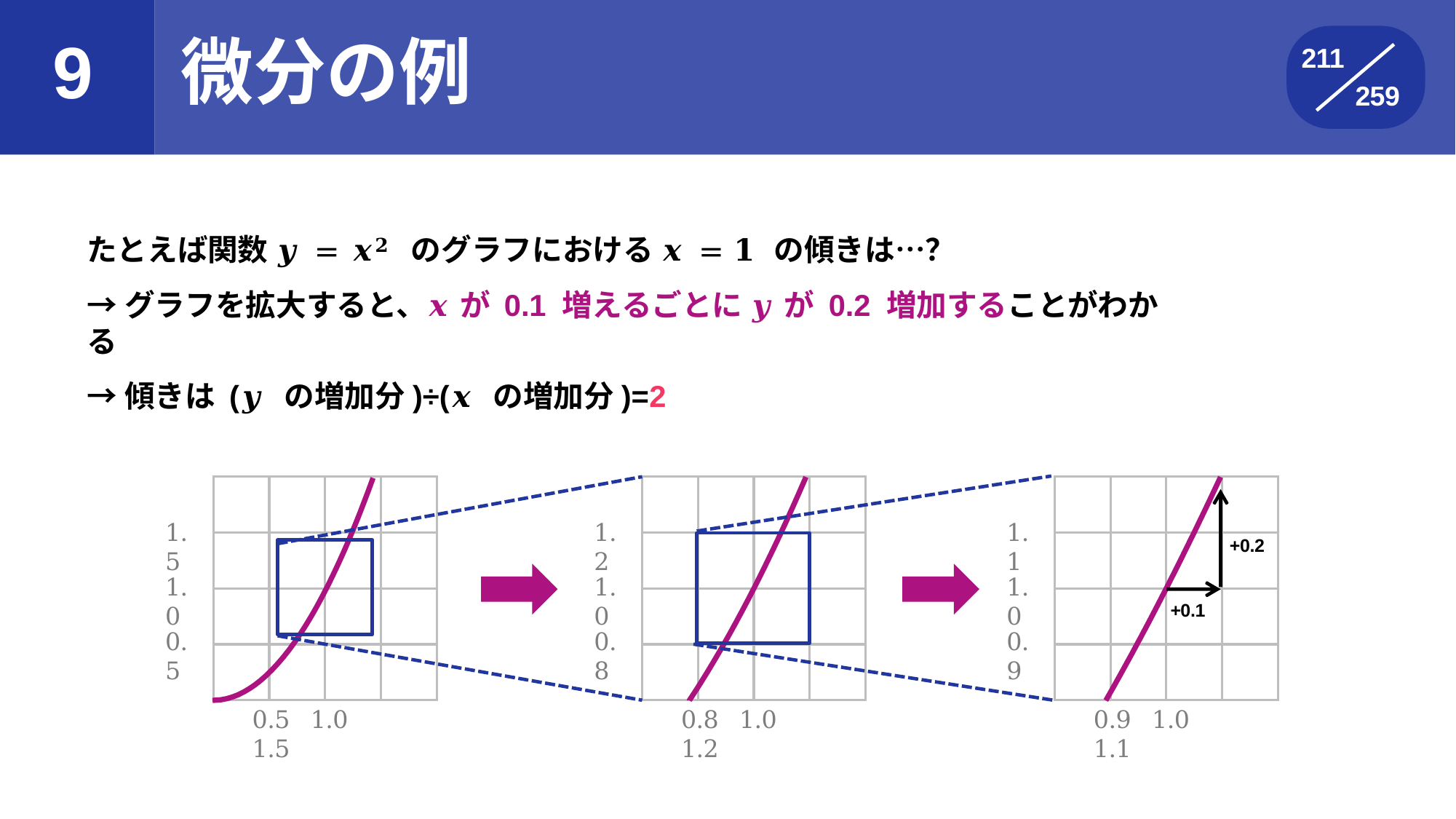

# 9	微分の例
211
259
たとえば関数 𝒚 = 𝒙𝟐 のグラフにおける 𝒙 = 𝟏 の傾きは…？
→グラフを拡大すると、𝒙 が 0.1 増えるごとに 𝒚 が 0.2 増加することがわかる
→傾きは (𝒚 の増加分)÷(𝒙 の増加分)=2

1.5
1.2
1.1
+0.2
1.0
1.0
1.0
+0.1
0.5
0.8
0.9
0.5	1.0	1.5
0.8	1.0	1.2
0.9	1.0	1.1